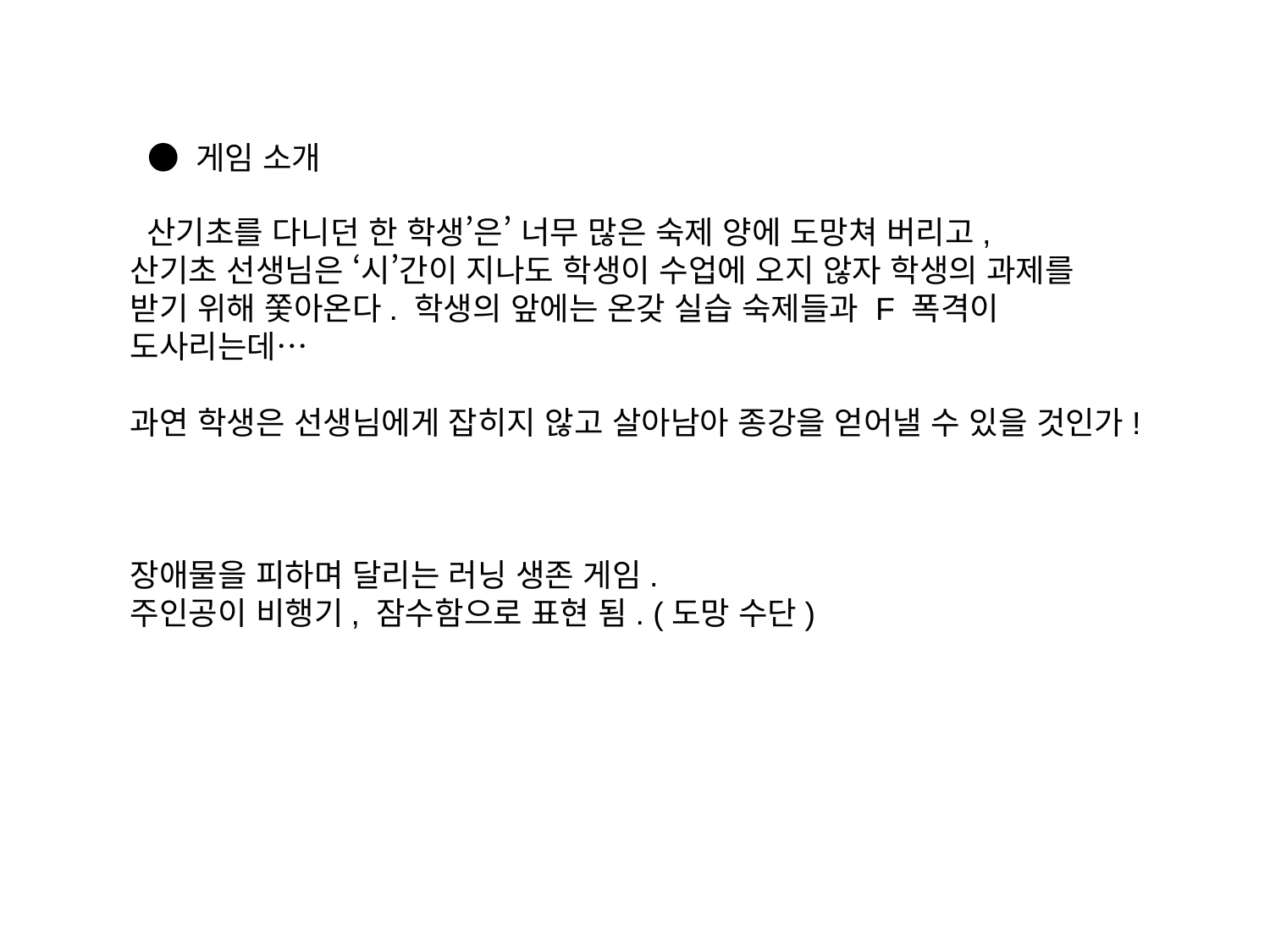

● 게임 소개
 산기초를 다니던 한 학생’은’ 너무 많은 숙제 양에 도망쳐 버리고,
산기초 선생님은 ‘시’간이 지나도 학생이 수업에 오지 않자 학생의 과제를 받기 위해 쫓아온다. 학생의 앞에는 온갖 실습 숙제들과 F 폭격이 도사리는데…

과연 학생은 선생님에게 잡히지 않고 살아남아 종강을 얻어낼 수 있을 것인가!

장애물을 피하며 달리는 러닝 생존 게임.
주인공이 비행기, 잠수함으로 표현 됨. (도망 수단)